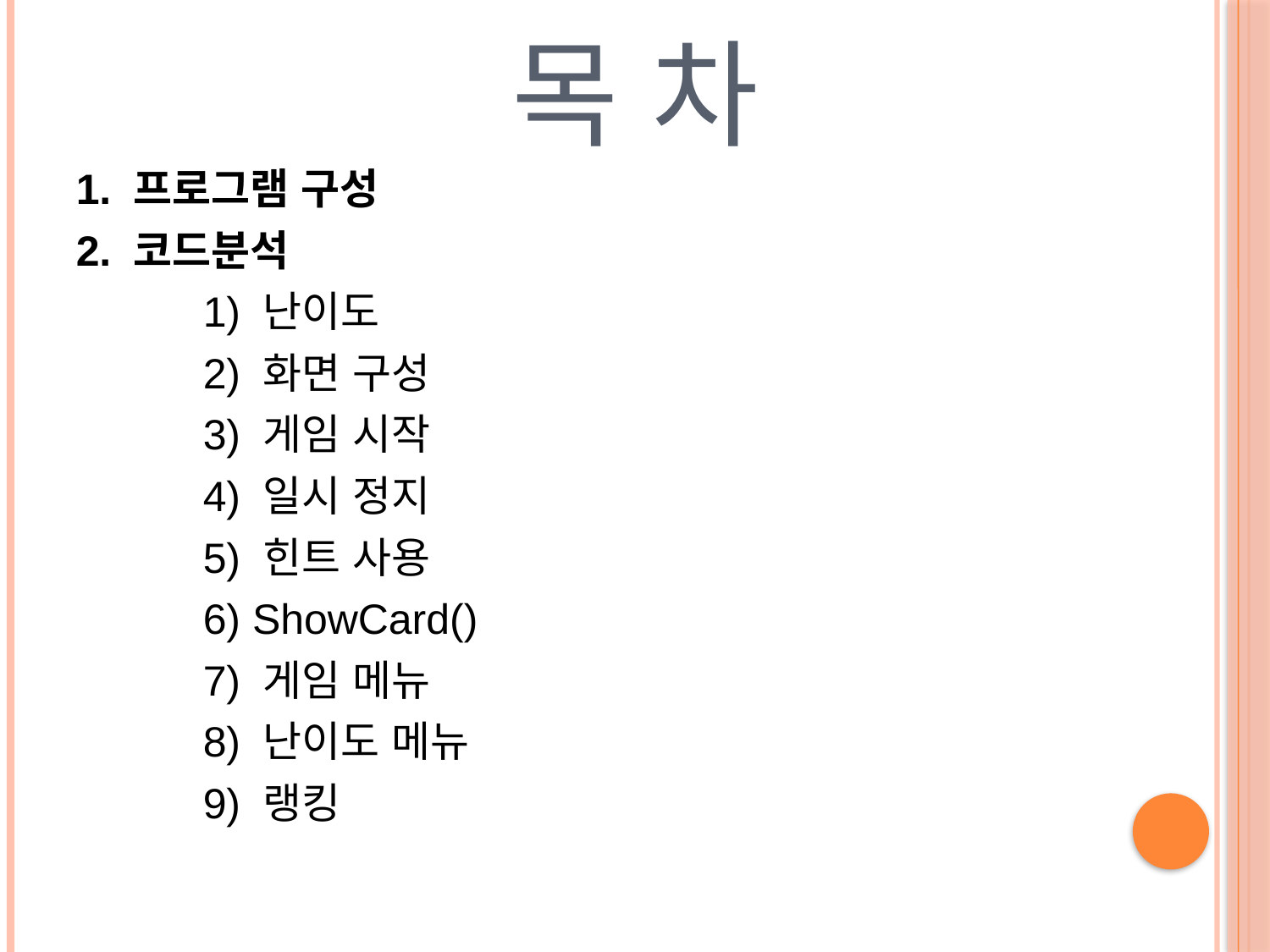

# 목 차
1. 프로그램 구성
2. 코드분석
	1) 난이도
	2) 화면 구성
	3) 게임 시작
	4) 일시 정지
	5) 힌트 사용
	6) ShowCard()
	7) 게임 메뉴
	8) 난이도 메뉴
	9) 랭킹